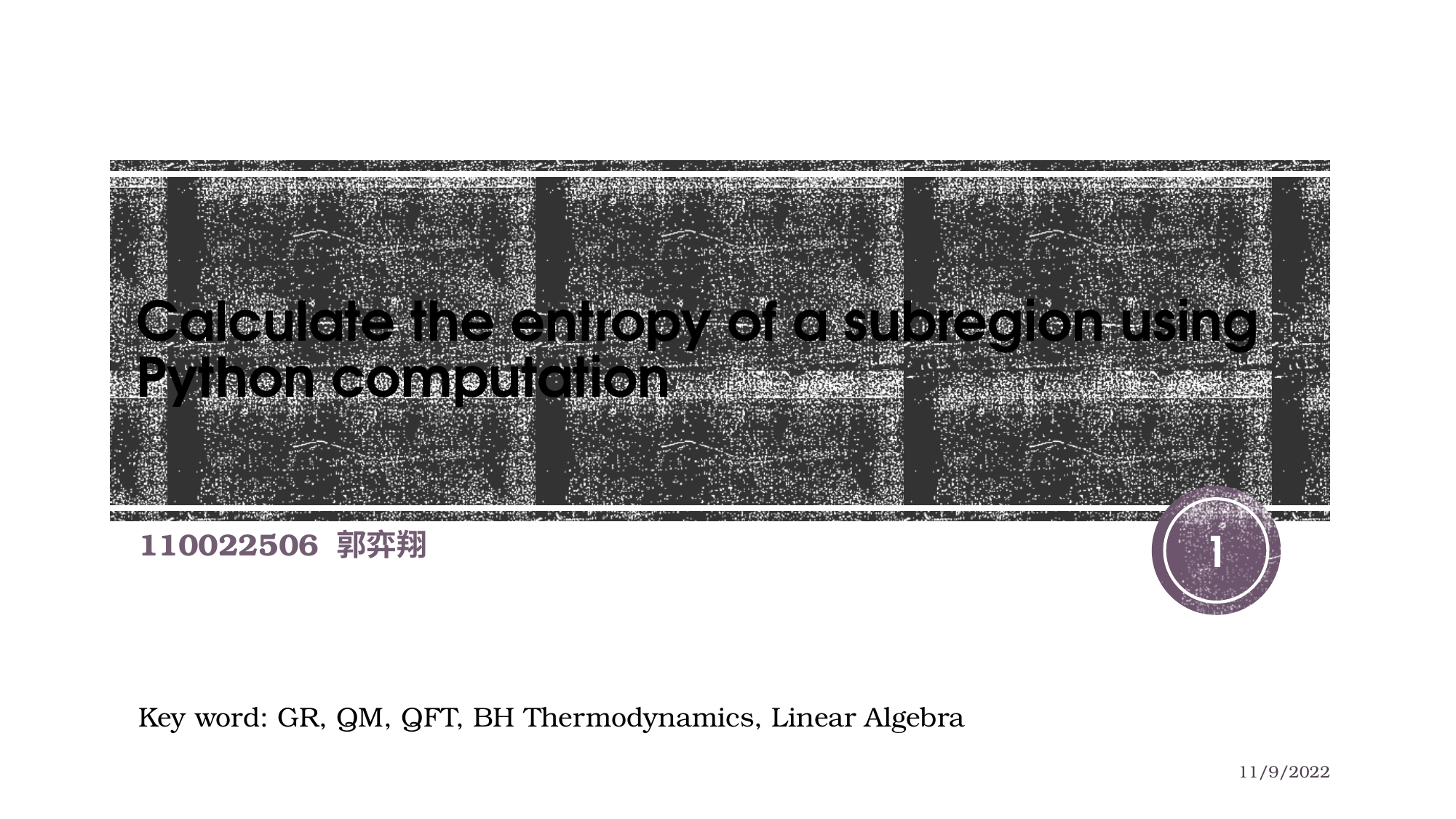

# Calculate the entropy of a subregion using Python computation
1
110022506 郭弈翔
Key word: GR, QM, QFT, BH Thermodynamics, Linear Algebra
11/9/2022